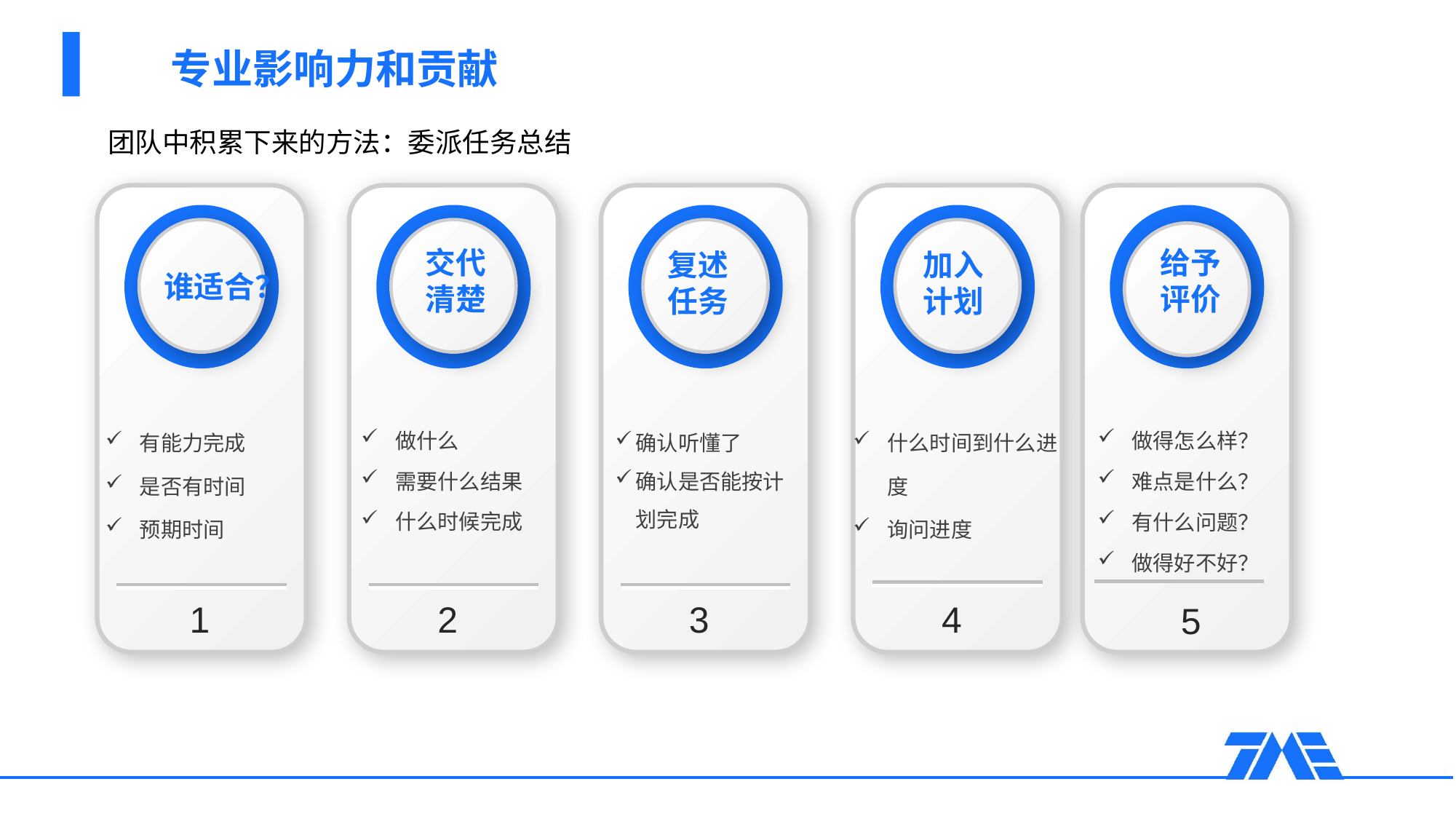

专业影响力和贡献
团队中积累下来的方法：委派任务总结

谁适合？
有能力完成
是否有时间
预期时间

1

交代
清楚
做什么
需要什么结果
什么时候完成
2

复述
任务
确认听懂了
确认是否能按计划完成

3

加入
计划
什么时间到什么进度
询问进度
4

给予
评价
做得怎么样？
难点是什么？
有什么问题？
做得好不好？
5